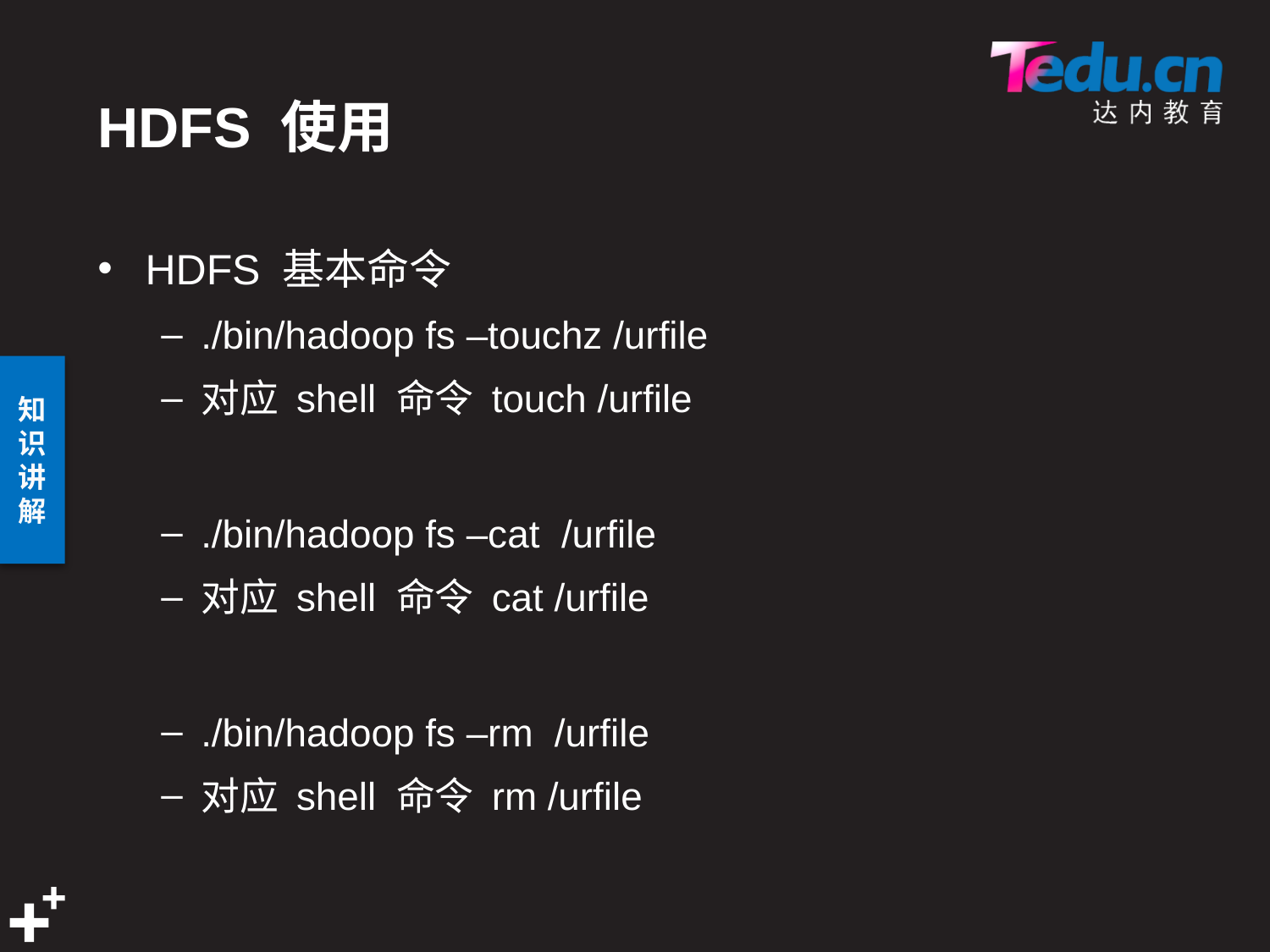

# HDFS 使用
HDFS 基本命令
./bin/hadoop fs –touchz /urfile
对应 shell 命令 touch /urfile

./bin/hadoop fs –cat  /urfile
对应 shell 命令 cat /urfile

./bin/hadoop fs –rm  /urfile
对应 shell 命令 rm /urfile